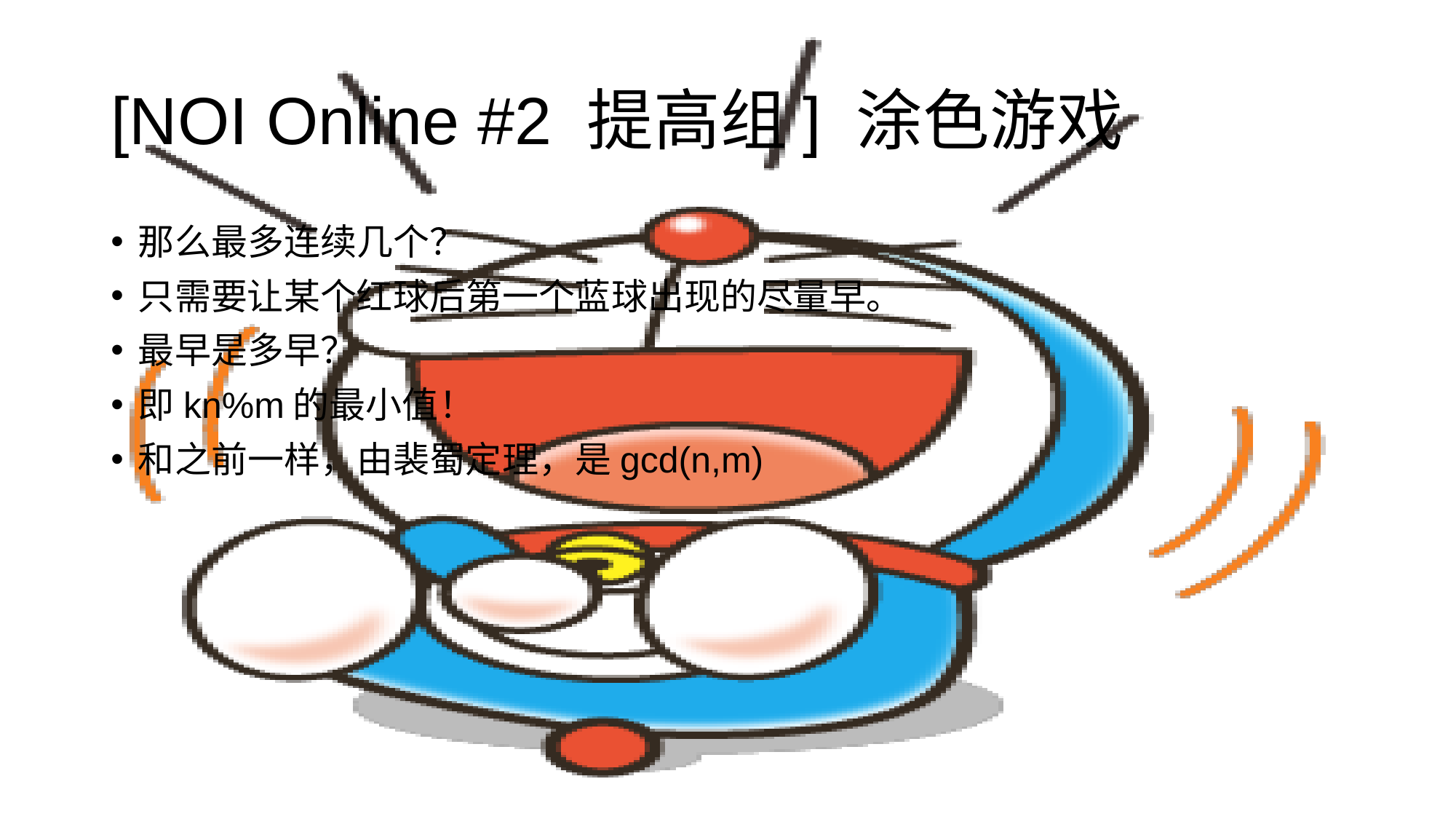

# [NOI Online #2 提高组] 涂色游戏
那么最多连续几个？
只需要让某个红球后第一个蓝球出现的尽量早。
最早是多早？
即kn%m的最小值！
和之前一样，由裴蜀定理，是gcd(n,m)